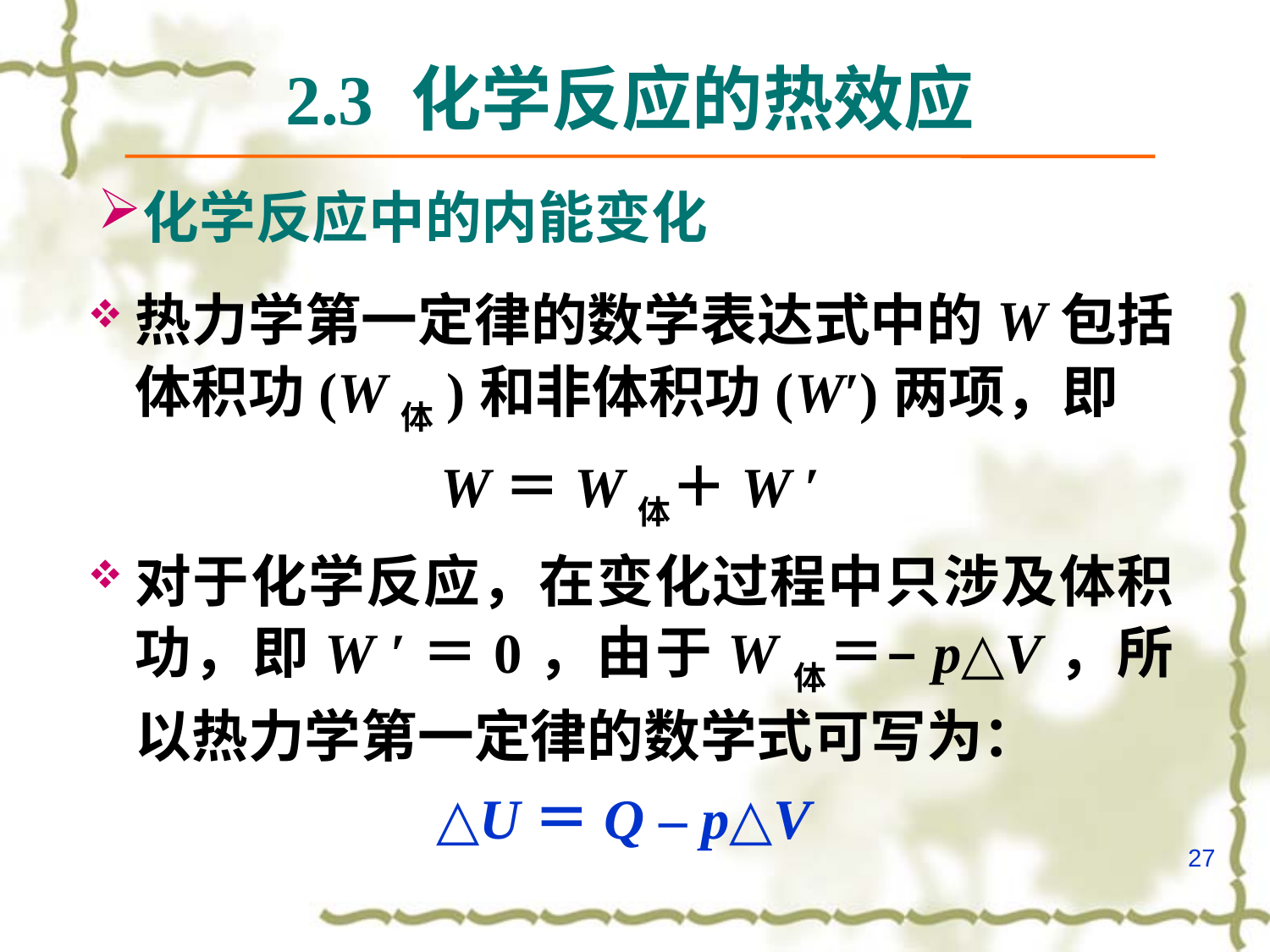

2.3 化学反应的热效应

# 化学反应中的内能变化
热力学第一定律的数学表达式中的W包括体积功(W体)和非体积功(W′)两项，即
W＝W体＋W ′
对于化学反应，在变化过程中只涉及体积功，即W ′＝0，由于W体＝–p△V，所以热力学第一定律的数学式可写为：
△U＝Q – p△V
27